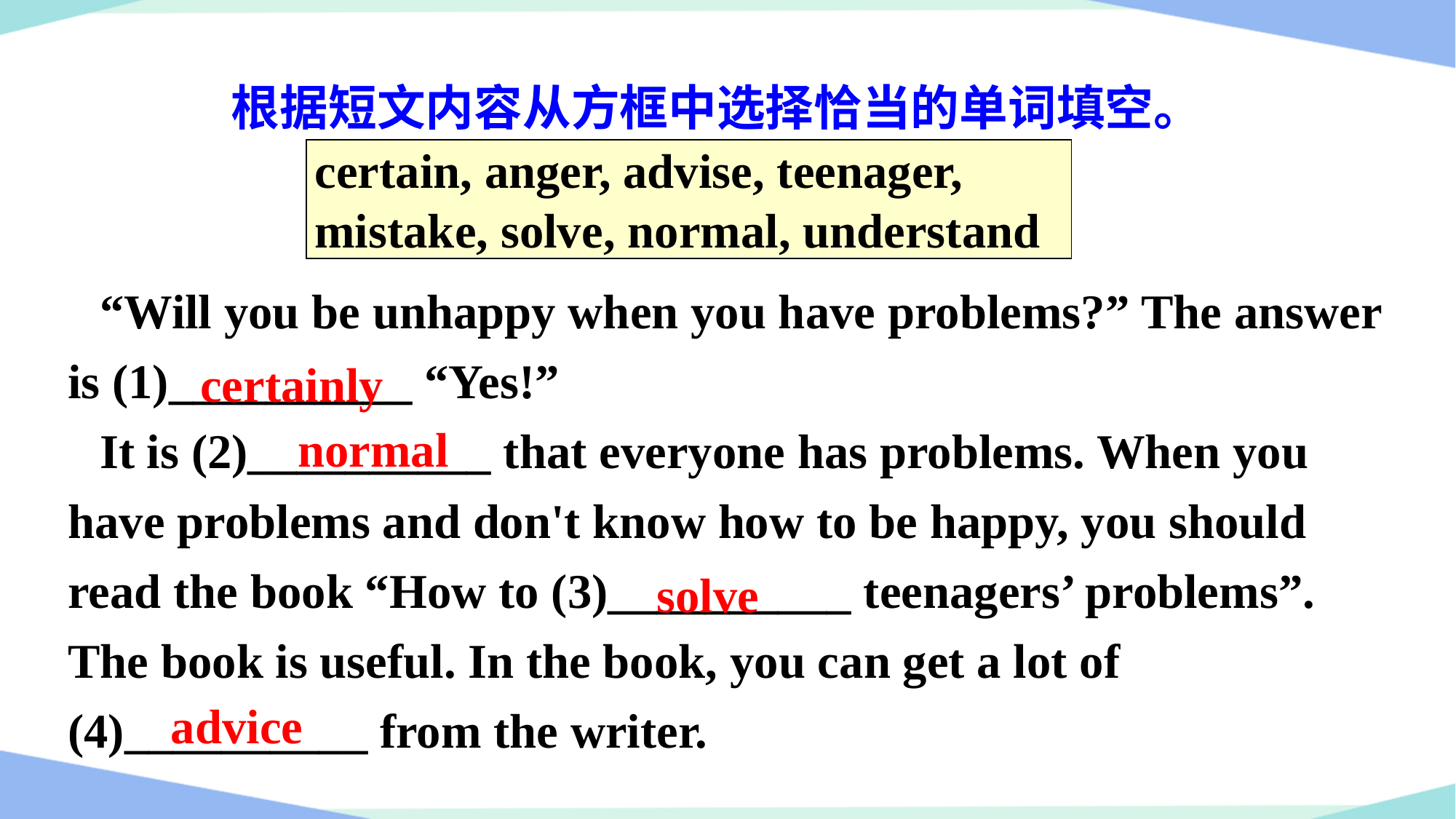

根据短文内容从方框中选择恰当的单词填空。
| certain, anger, advise, teenager, mistake, solve, normal, understand |
| --- |
“Will you be unhappy when you have problems?” The answer is (1)__________ “Yes!”
It is (2)__________ that everyone has problems. When you have problems and don't know how to be happy, you should read the book “How to (3)__________ teenagers’ problems”. The book is useful. In the book, you can get a lot of (4)__________ from the writer.
certainly
normal
solve
advice